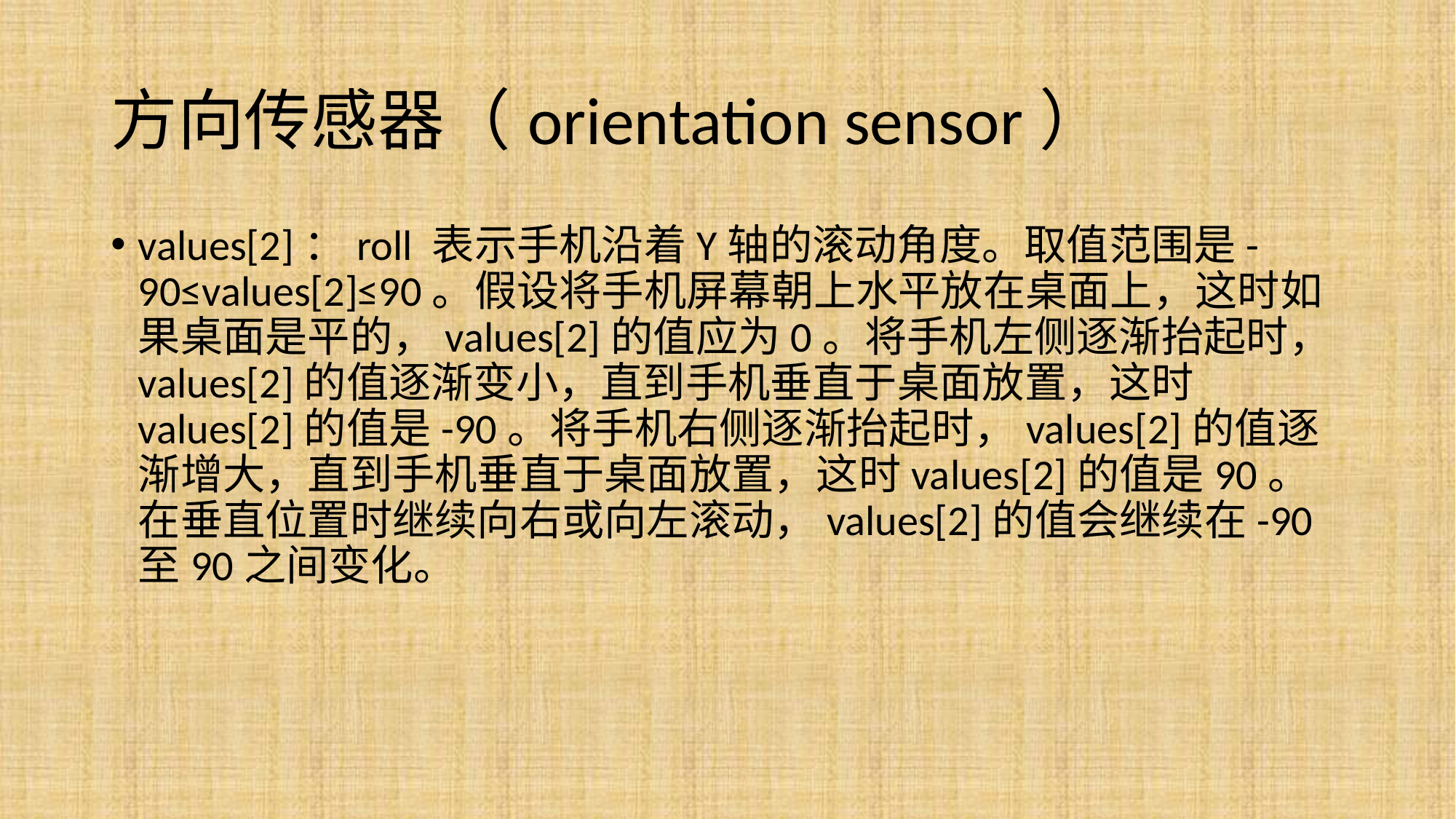

# 方向传感器（orientation sensor）
values[2]：roll 表示手机沿着Y轴的滚动角度。取值范围是-90≤values[2]≤90。假设将手机屏幕朝上水平放在桌面上，这时如果桌面是平的，values[2]的值应为0。将手机左侧逐渐抬起时，values[2]的值逐渐变小，直到手机垂直于桌面放置，这时values[2]的值是-90。将手机右侧逐渐抬起时，values[2]的值逐渐增大，直到手机垂直于桌面放置，这时values[2]的值是90。在垂直位置时继续向右或向左滚动，values[2]的值会继续在-90至90之间变化。